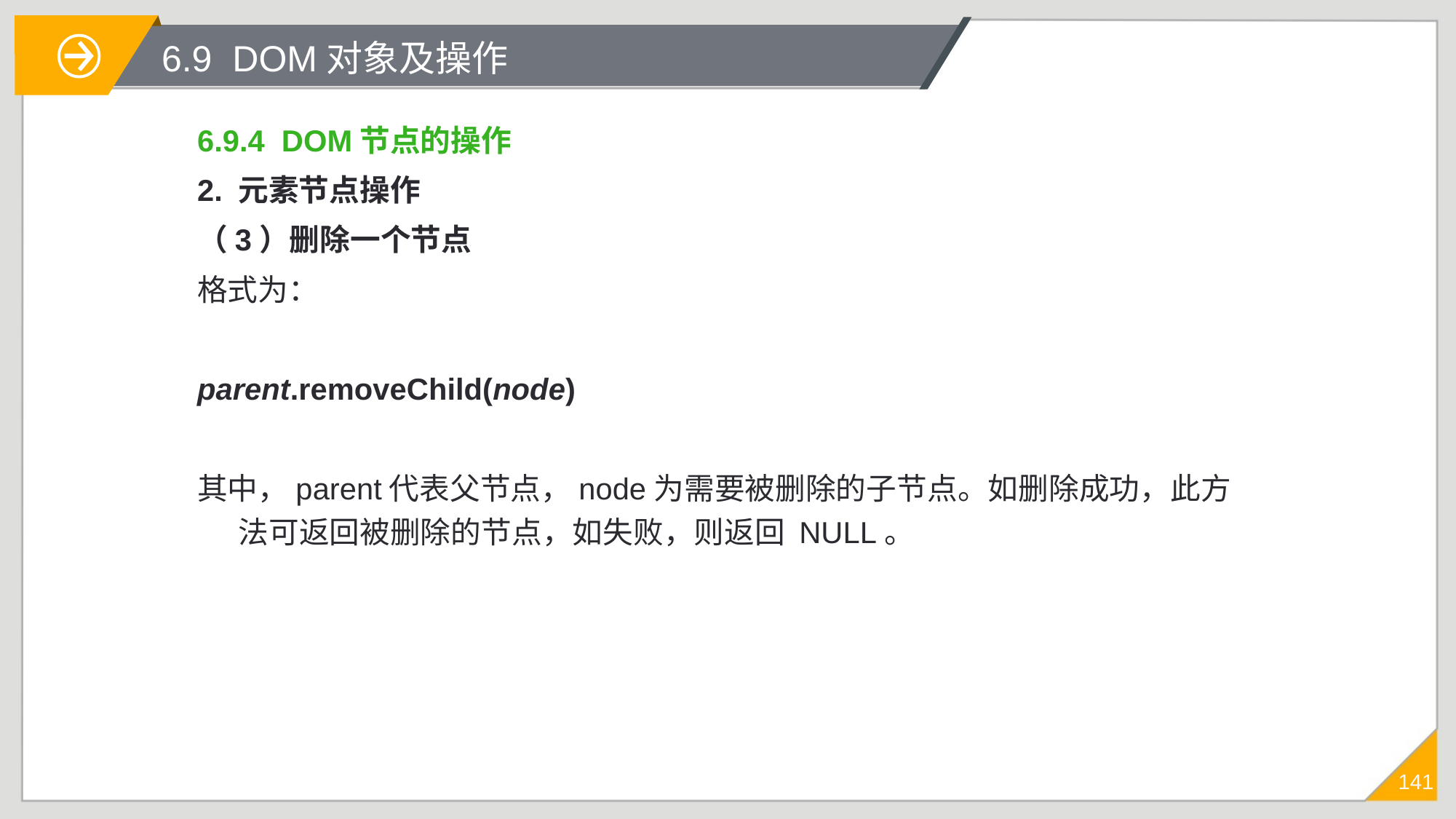

# 6.9  DOM对象及操作
6.9.4  DOM节点的操作
2. 元素节点操作
（3）删除一个节点
格式为：

parent.removeChild(node)

其中，parent代表父节点，node为需要被删除的子节点。如删除成功，此方法可返回被删除的节点，如失败，则返回 NULL。